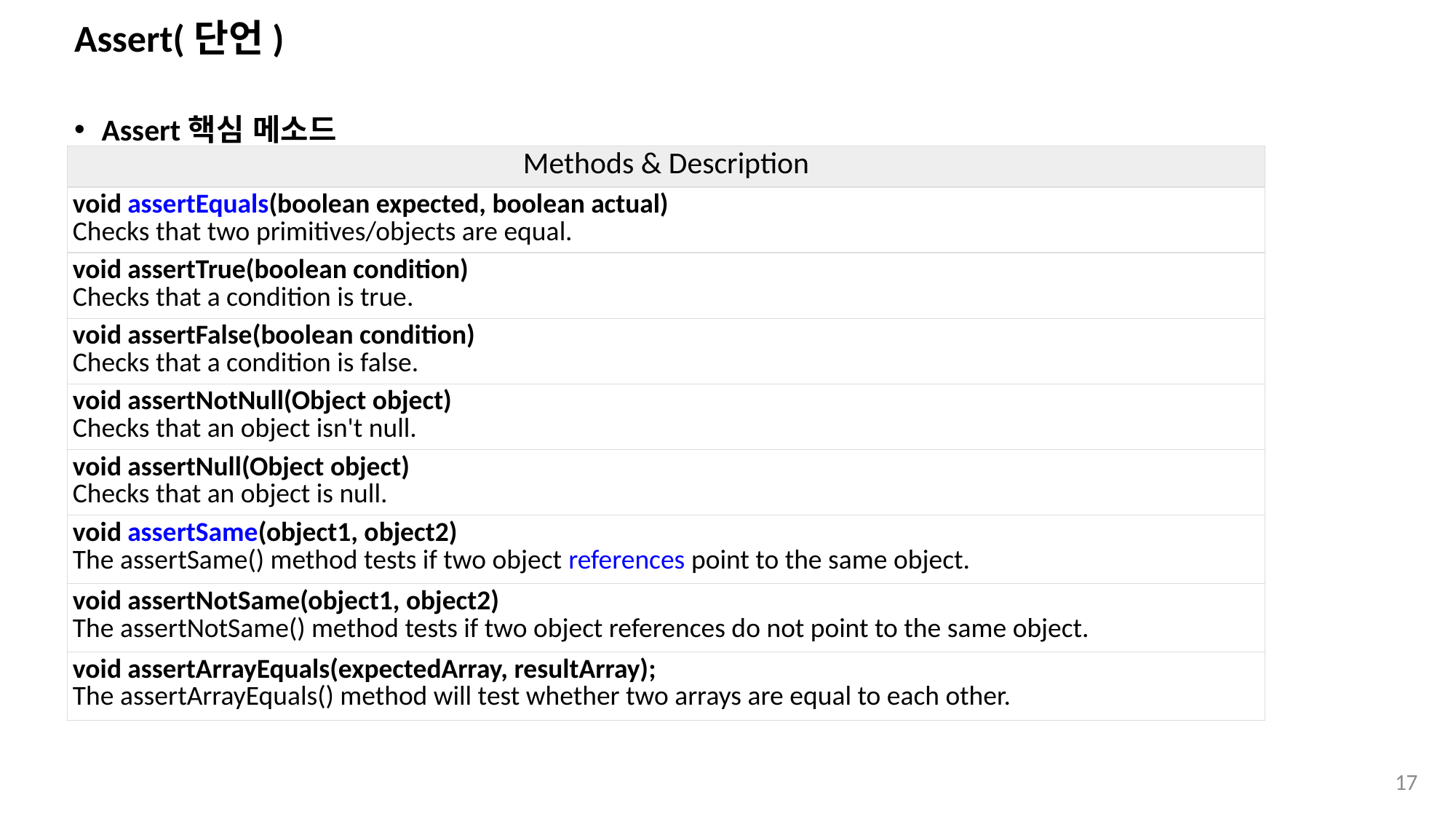

# Assert(단언)
Assert핵심 메소드

| Methods & Description |
| --- |
| void assertEquals(boolean expected, boolean actual) Checks that two primitives/objects are equal. |
| void assertTrue(boolean condition) Checks that a condition is true. |
| void assertFalse(boolean condition) Checks that a condition is false. |
| void assertNotNull(Object object) Checks that an object isn't null. |
| void assertNull(Object object) Checks that an object is null. |
| void assertSame(object1, object2) The assertSame() method tests if two object references point to the same object. |
| void assertNotSame(object1, object2) The assertNotSame() method tests if two object references do not point to the same object. |
| void assertArrayEquals(expectedArray, resultArray); The assertArrayEquals() method will test whether two arrays are equal to each other. |
17